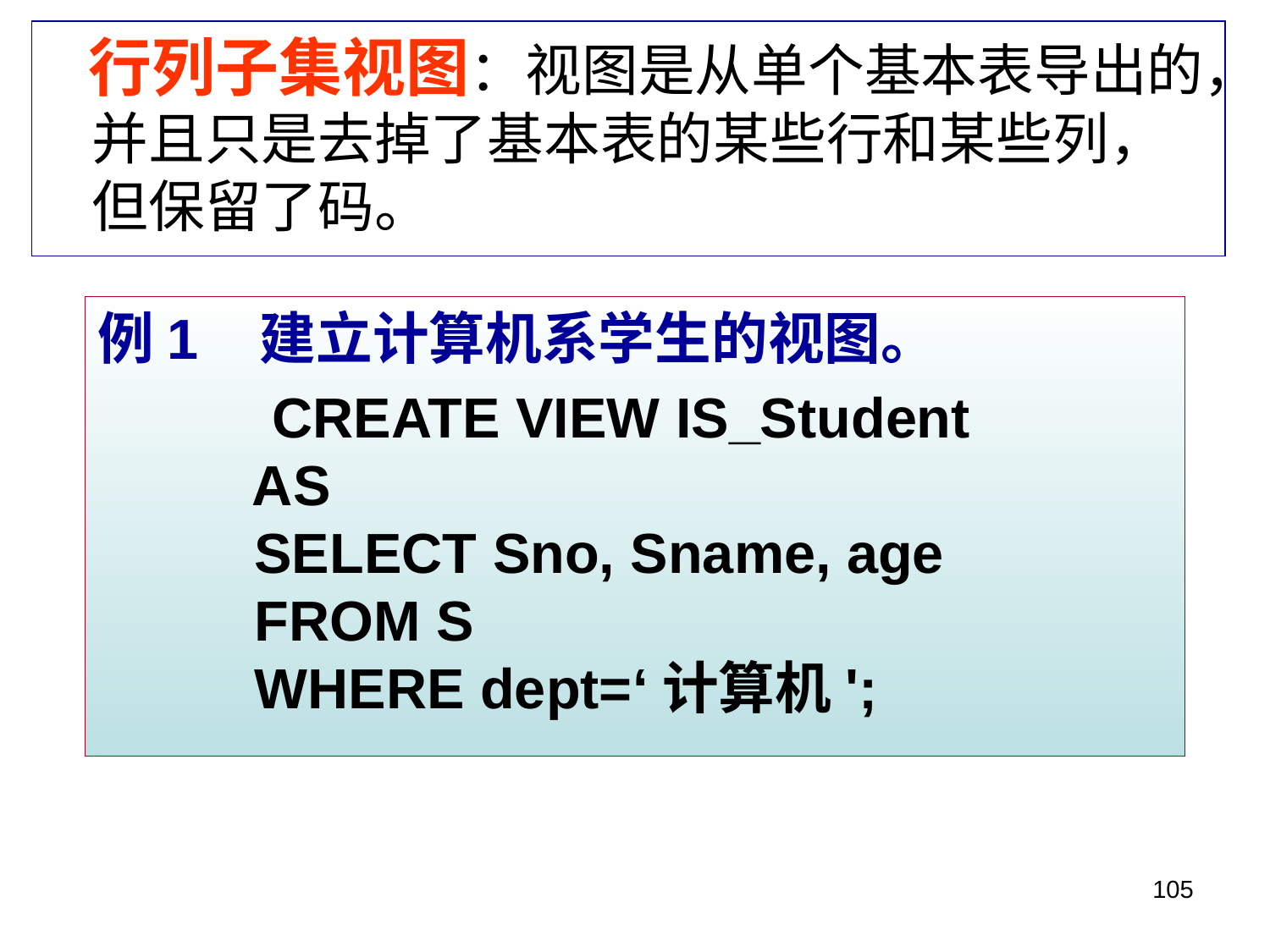

行列子集视图：视图是从单个基本表导出的，并且只是去掉了基本表的某些行和某些列，但保留了码。
例1   建立计算机系学生的视图。
		CREATE VIEW IS_Student
       AS
       SELECT Sno, Sname, age
       FROM S
       WHERE dept=‘计算机';
105